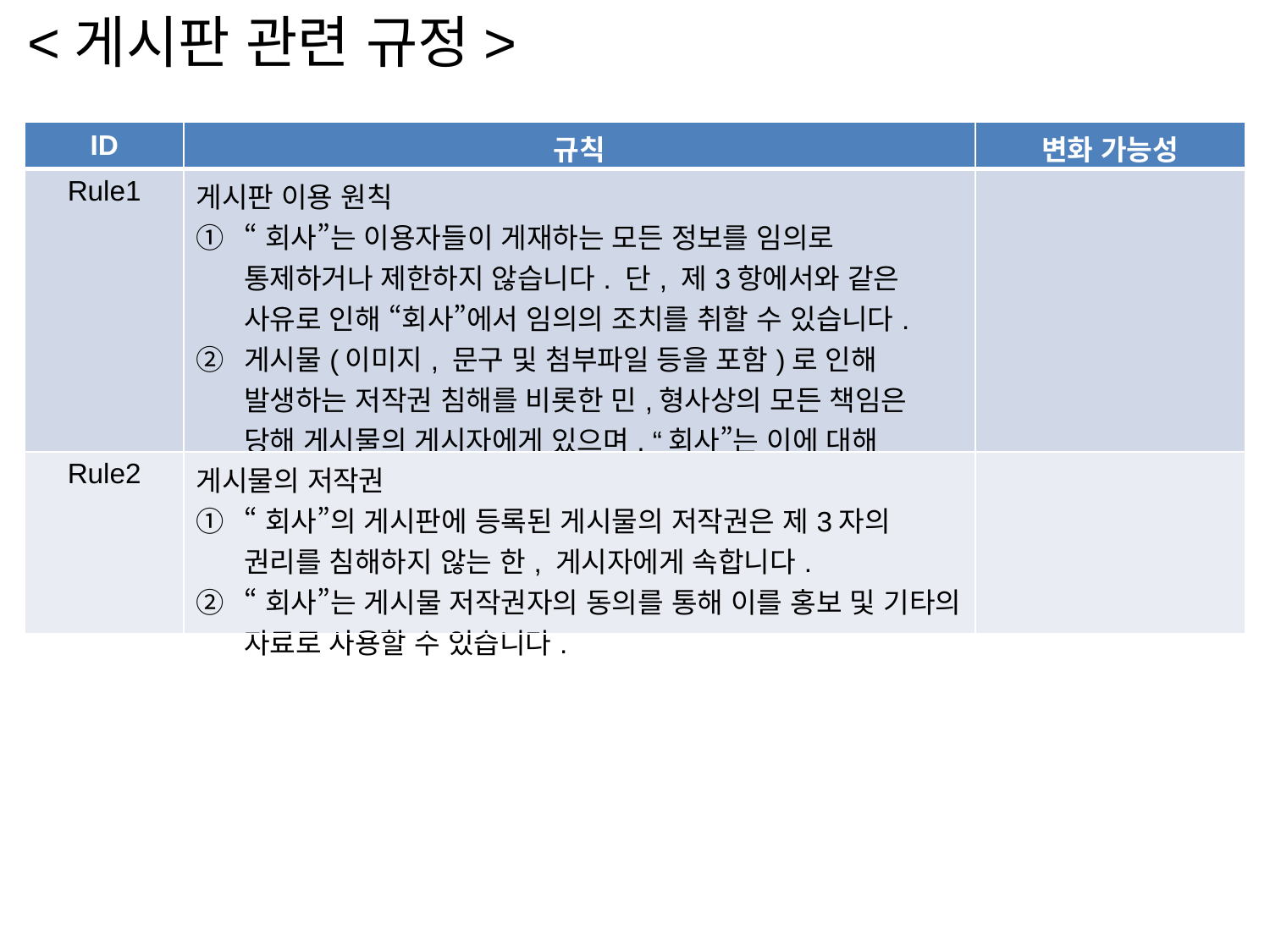

<게시판 관련 규정>
| ID | 규칙 | 변화 가능성 |
| --- | --- | --- |
| Rule1 | 게시판 이용 원칙 “회사”는 이용자들이 게재하는 모든 정보를 임의로 통제하거나 제한하지 않습니다. 단, 제3항에서와 같은 사유로 인해 “회사”에서 임의의 조치를 취할 수 있습니다. 게시물(이미지, 문구 및 첨부파일 등을 포함)로 인해 발생하는 저작권 침해를 비롯한 민,형사상의 모든 책임은 당해 게시물의 게시자에게 있으며, “회사”는 이에 대해 책임지지 않습니다. |  |
| Rule2 | 게시물의 저작권 “회사”의 게시판에 등록된 게시물의 저작권은 제3자의 권리를 침해하지 않는 한, 게시자에게 속합니다. “회사”는 게시물 저작권자의 동의를 통해 이를 홍보 및 기타의 자료로 사용할 수 있습니다. |  |